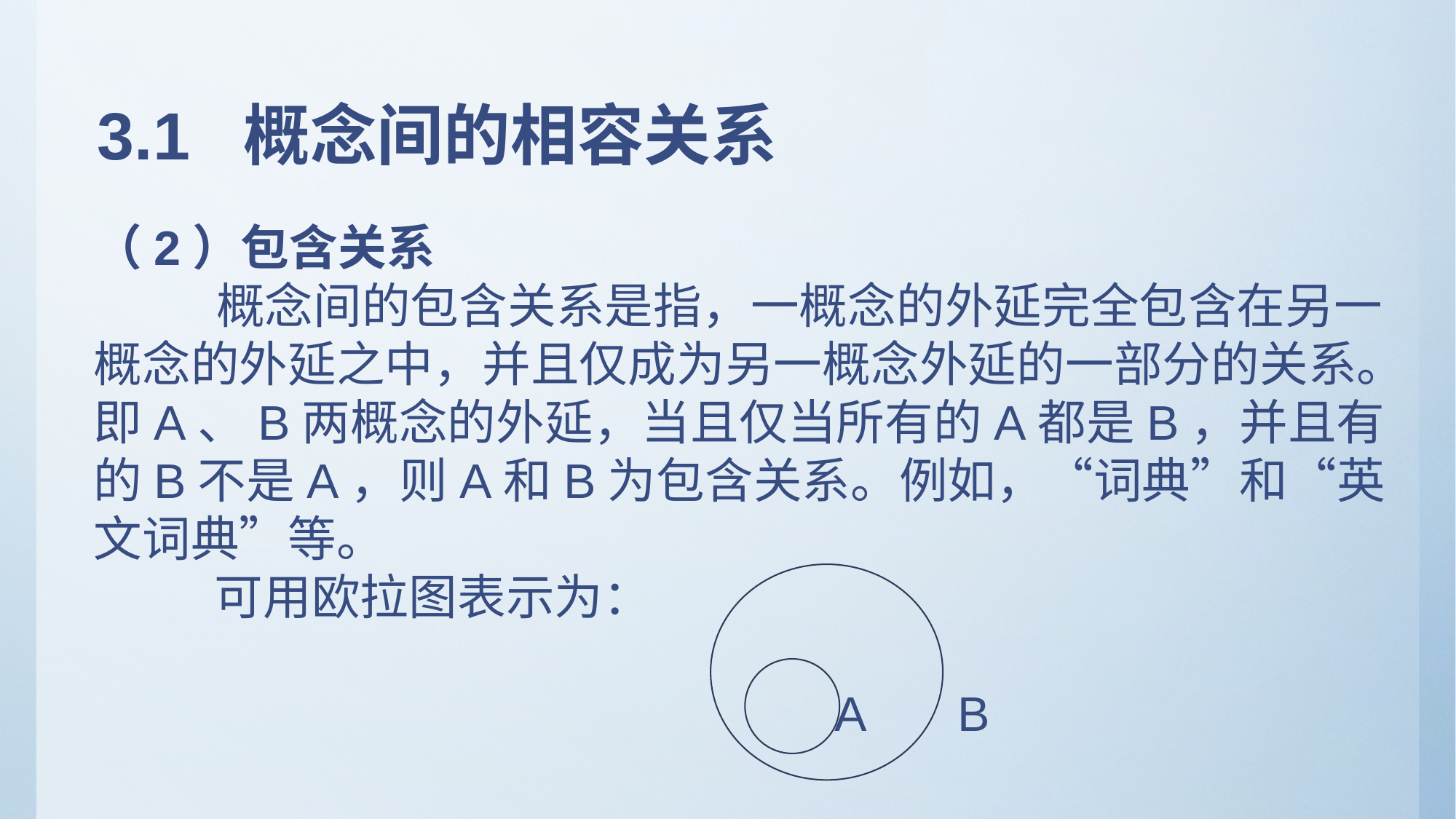

# 3.1  概念间的相容关系
（2）包含关系
          概念间的包含关系是指，一概念的外延完全包含在另一概念的外延之中，并且仅成为另一概念外延的一部分的关系。即A、B两概念的外延，当且仅当所有的A都是B，并且有的B不是A，则A和B为包含关系。例如，“词典”和“英文词典”等。
          可用欧拉图表示为：

                                                       A       B